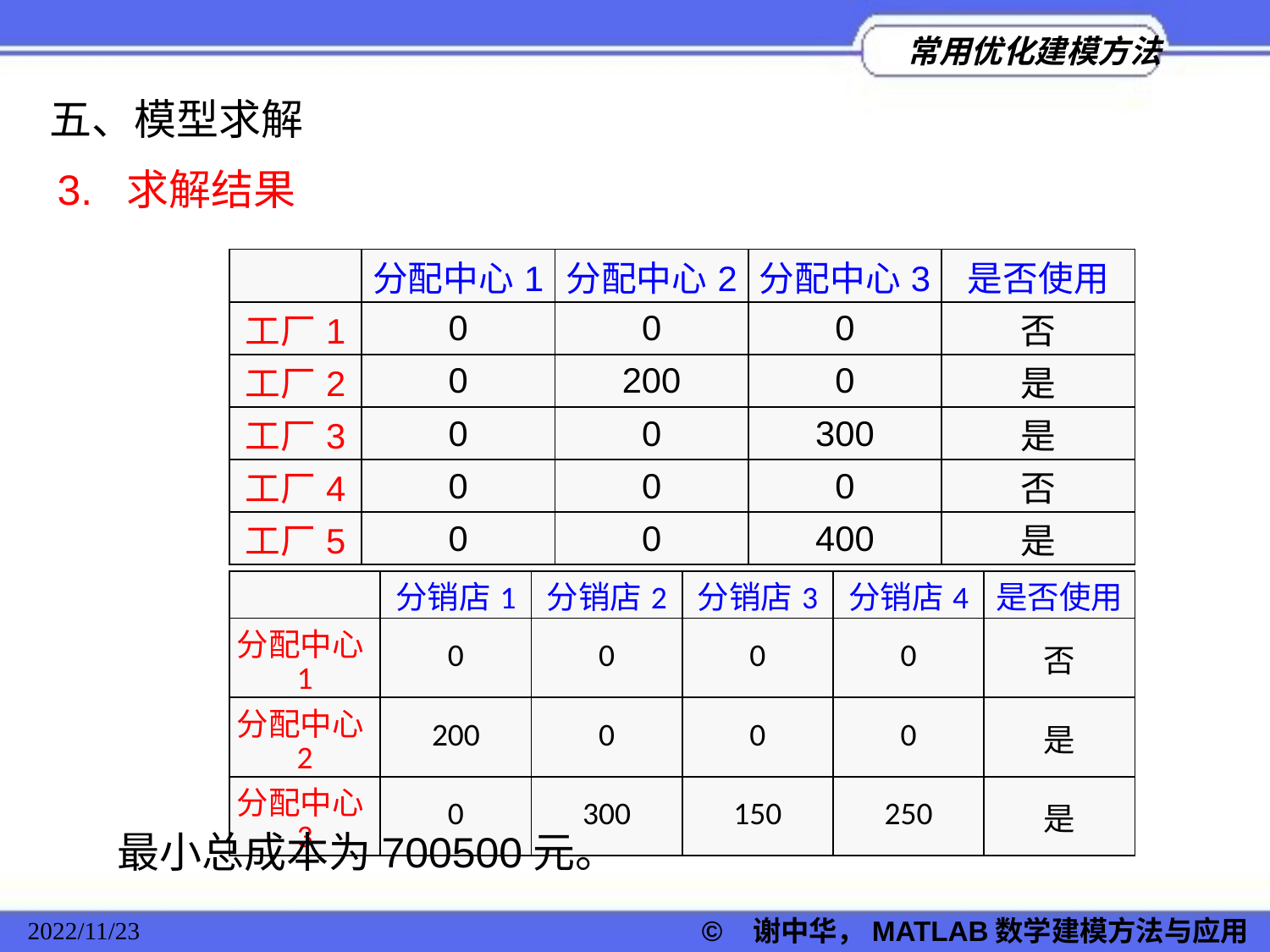

五、模型求解
3.  求解结果
|  | 分配中心1 | 分配中心2 | 分配中心3 | 是否使用 |
| --- | --- | --- | --- | --- |
| 工厂1 | 0 | 0 | 0 | 否 |
| 工厂2 | 0 | 200 | 0 | 是 |
| 工厂3 | 0 | 0 | 300 | 是 |
| 工厂4 | 0 | 0 | 0 | 否 |
| 工厂5 | 0 | 0 | 400 | 是 |
|  | 分销店1 | 分销店2 | 分销店3 | 分销店4 | 是否使用 |
| --- | --- | --- | --- | --- | --- |
| 分配中心1 | 0 | 0 | 0 | 0 | 否 |
| 分配中心2 | 200 | 0 | 0 | 0 | 是 |
| 分配中心3 | 0 | 300 | 150 | 250 | 是 |
最小总成本为700500元。
2022/11/23
©   谢中华，MATLAB数学建模方法与应用